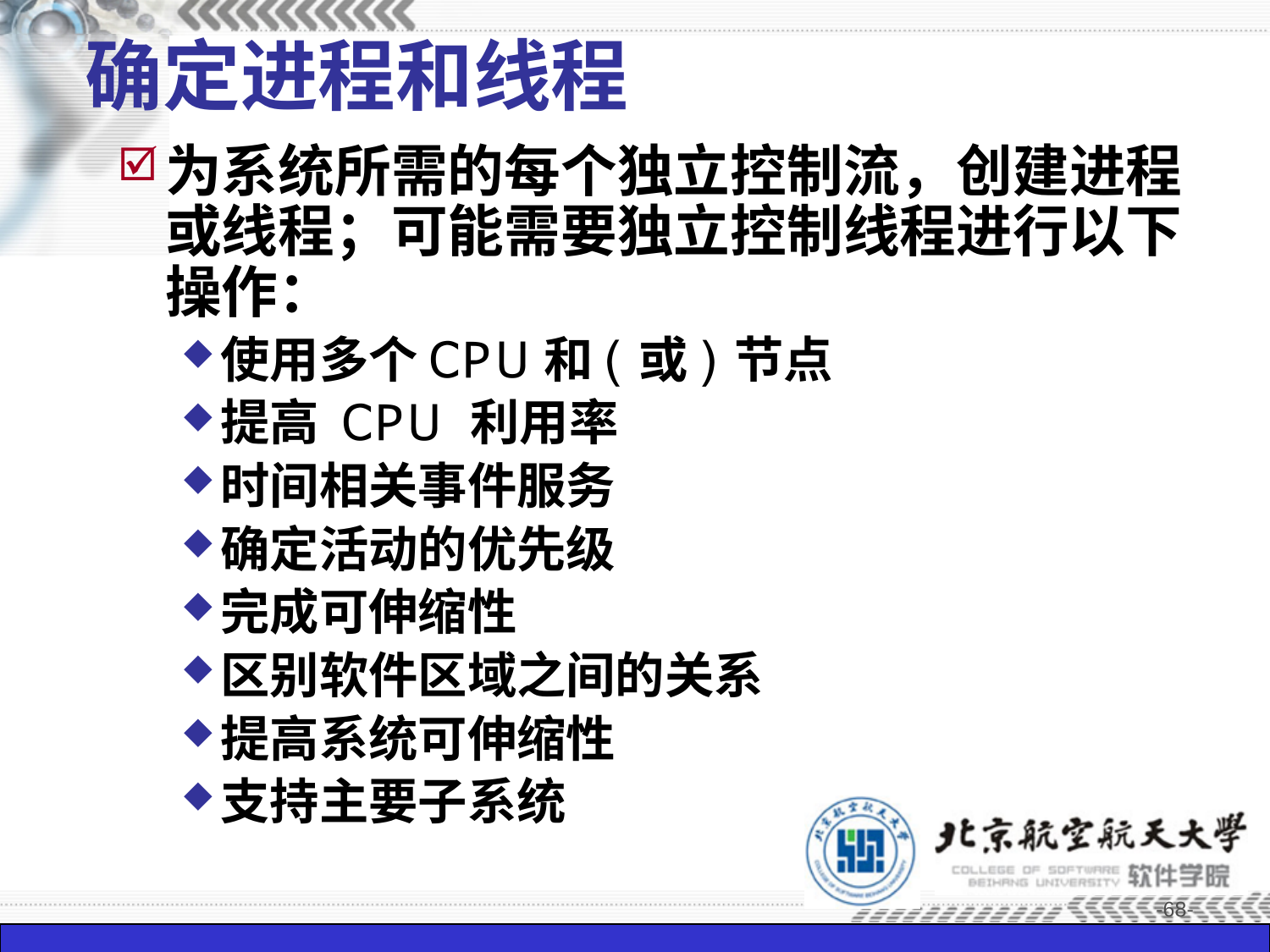

# 确定进程和线程
为系统所需的每个独立控制流，创建进程或线程；可能需要独立控制线程进行以下操作：
使用多个CPU和(或)节点
提高 CPU 利用率
时间相关事件服务
确定活动的优先级
完成可伸缩性
区别软件区域之间的关系
提高系统可伸缩性
支持主要子系统
-68-